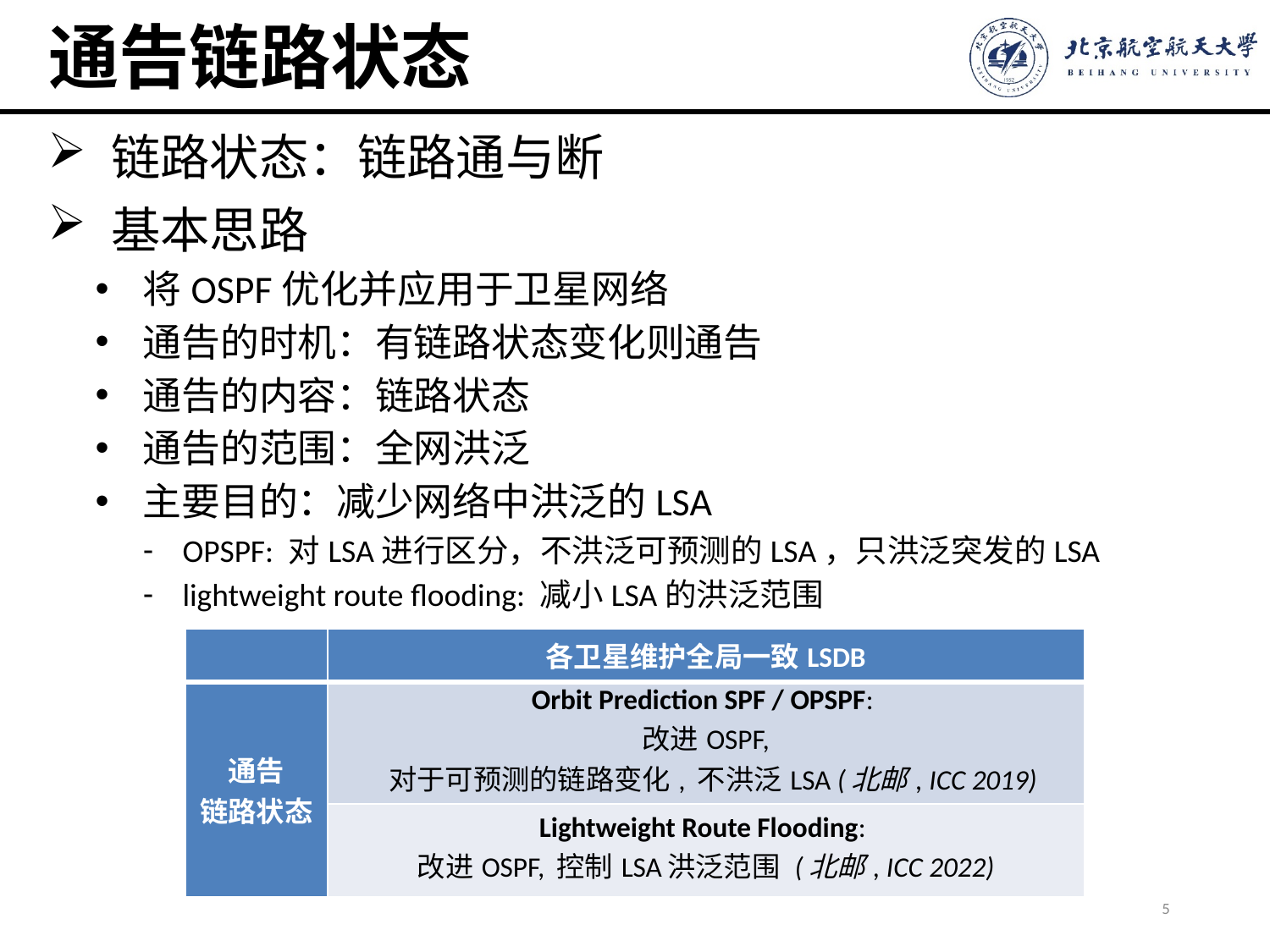

# 通告链路状态
链路状态：链路通与断
基本思路
将OSPF优化并应用于卫星网络
通告的时机：有链路状态变化则通告
通告的内容：链路状态
通告的范围：全网洪泛
主要目的：减少网络中洪泛的LSA
OPSPF: 对LSA进行区分，不洪泛可预测的LSA，只洪泛突发的LSA
lightweight route flooding: 减小LSA的洪泛范围
|  | 各卫星维护全局一致LSDB |
| --- | --- |
| 通告 链路状态 | Orbit Prediction SPF / OPSPF: 改进OSPF, 对于可预测的链路变化, 不洪泛LSA (北邮, ICC 2019) |
|  | Lightweight Route Flooding: 改进OSPF, 控制LSA洪泛范围 (北邮, ICC 2022) |
5